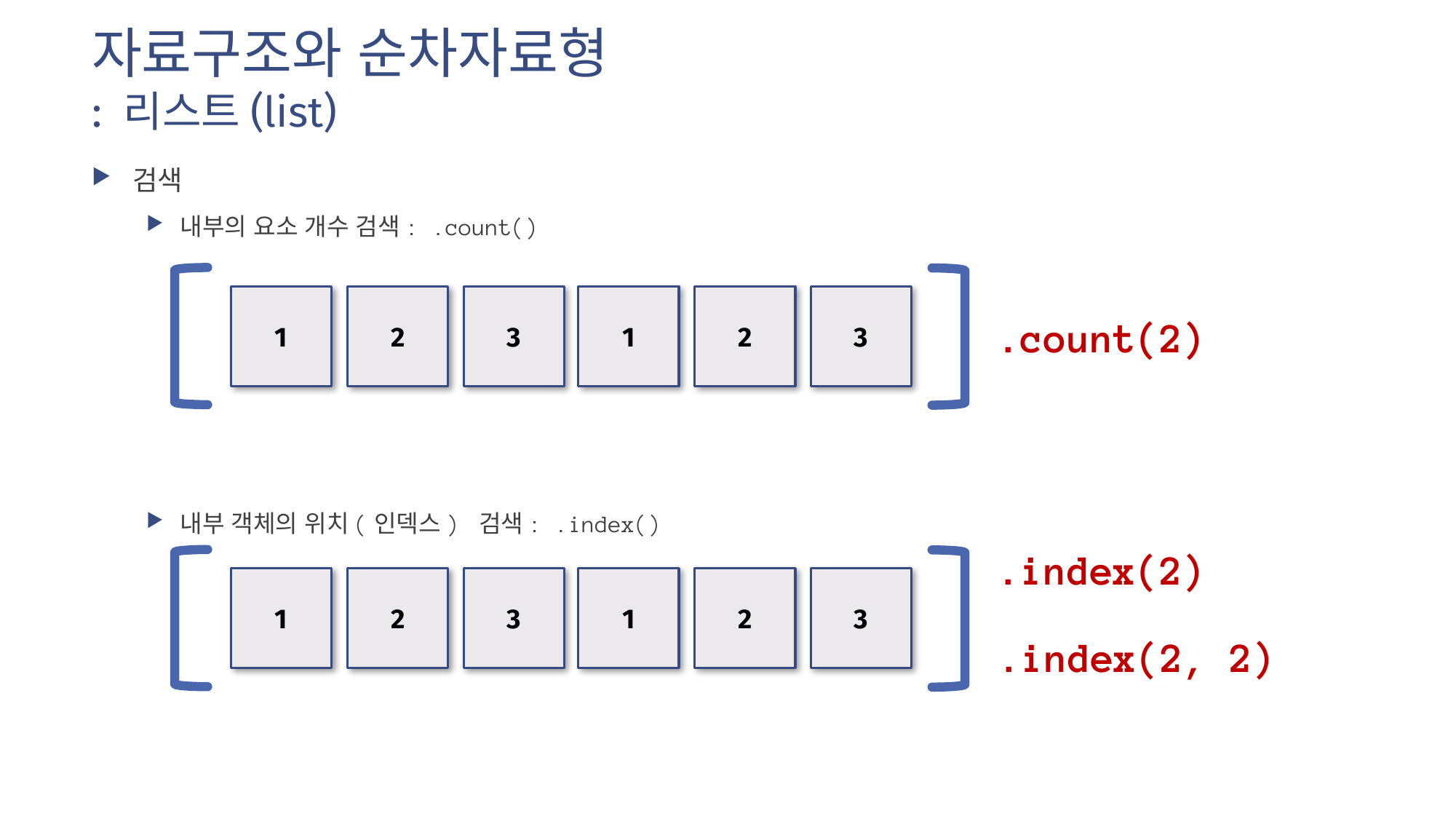

# 자료구조와 순차자료형 : 리스트(list)
검색
내부의 요소 개수 검색: .count()

내부 객체의 위치(인덱스) 검색: .index()

1
2
3
1
2
3
.count(2)
.index(2)

1
2
3
1
2
3
.index(2, 2)